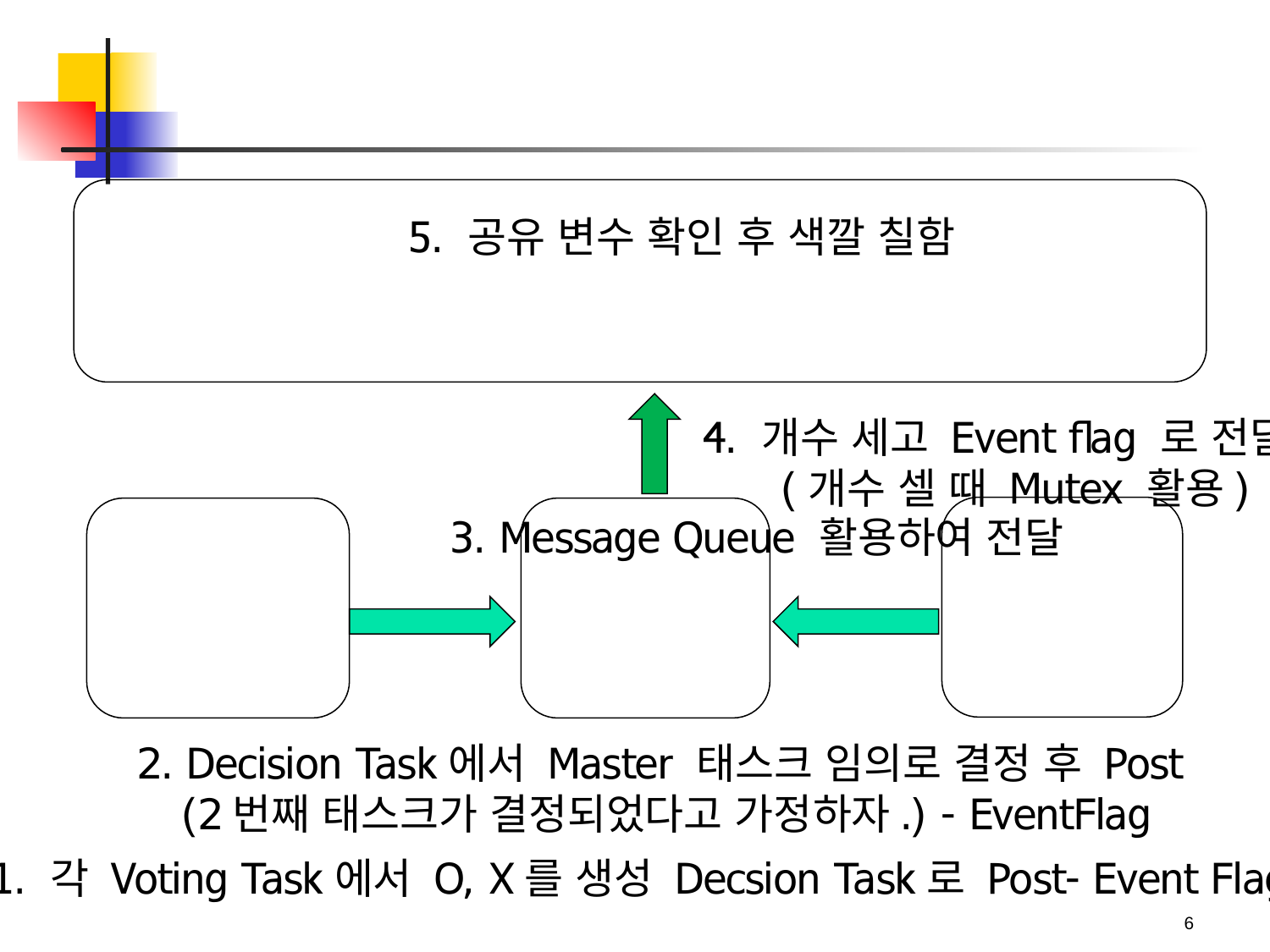

5. 공유 변수 확인 후 색깔 칠함

4. 개수 세고 Event flag 로 전달
      (개수 셀 때 Mutex 활용)

3. Message Queue 활용하여 전달

2. Decision Task에서 Master 태스크 임의로 결정 후 Post
(2번째 태스크가 결정되었다고 가정하자.) - EventFlag
1. 각 Voting Task에서 O, X를 생성 Decsion Task로 Post- Event Flag
6